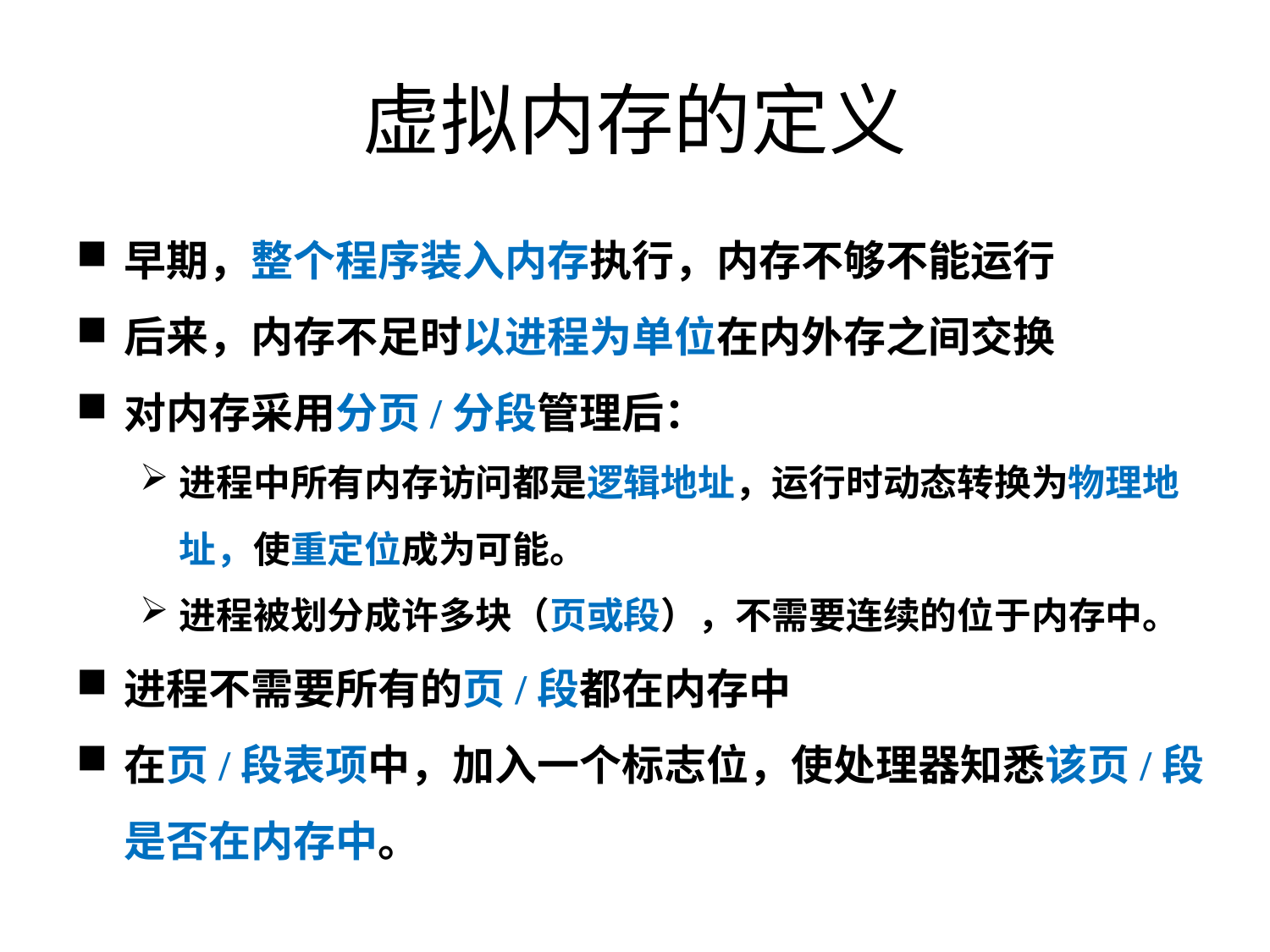

# 虚拟内存的定义
早期，整个程序装入内存执行，内存不够不能运行
后来，内存不足时以进程为单位在内外存之间交换
对内存采用分页/分段管理后：
进程中所有内存访问都是逻辑地址，运行时动态转换为物理地址，使重定位成为可能。
进程被划分成许多块（页或段），不需要连续的位于内存中。
进程不需要所有的页/段都在内存中
在页/段表项中，加入一个标志位，使处理器知悉该页/段是否在内存中。